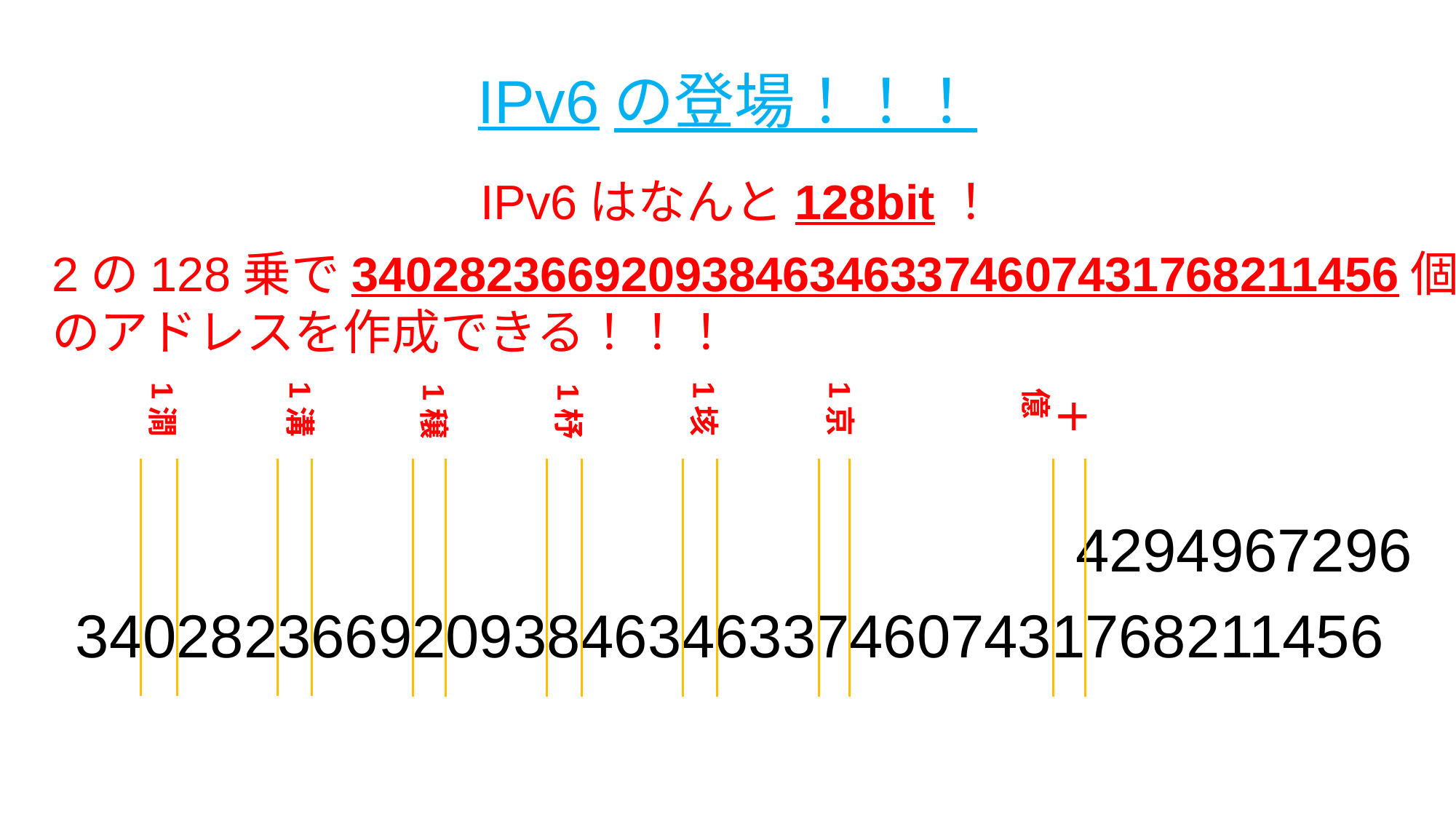

IPv6の登場！！！
IPv6はなんと128bit！
2の128乗で340282366920938463463374607431768211456個
のアドレスを作成できる！！！
1垓
1京
1溝
1澗
1穣
1杼
 十億
4294967296
340282366920938463463374607431768211456